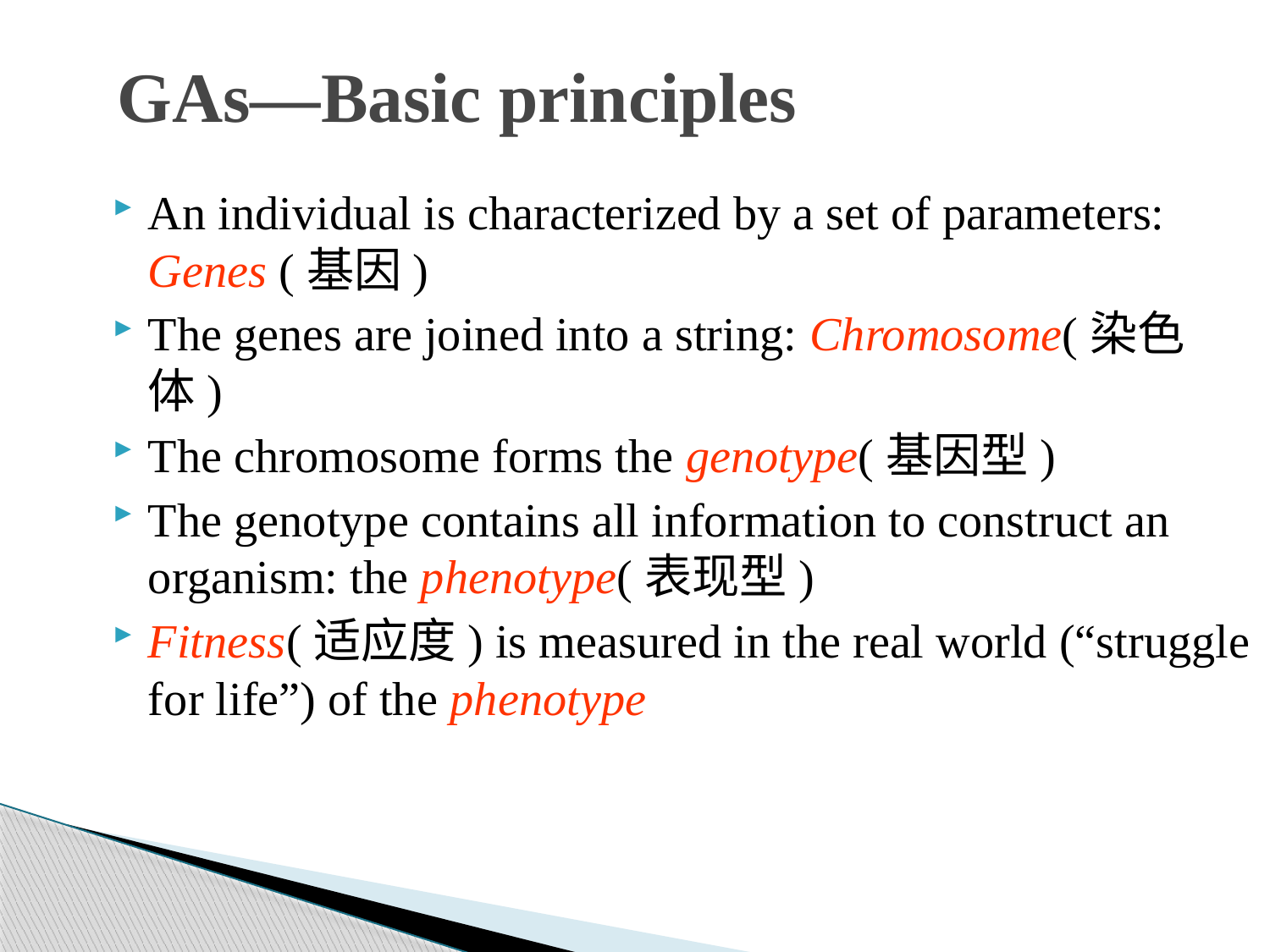

GAs—Basic principles
# An individual is characterized by a set of parameters: Genes (基因)
The genes are joined into a string: Chromosome(染色体)
The chromosome forms the genotype(基因型)
The genotype contains all information to construct an organism: the phenotype(表现型)
Fitness(适应度) is measured in the real world (“struggle for life”) of the phenotype